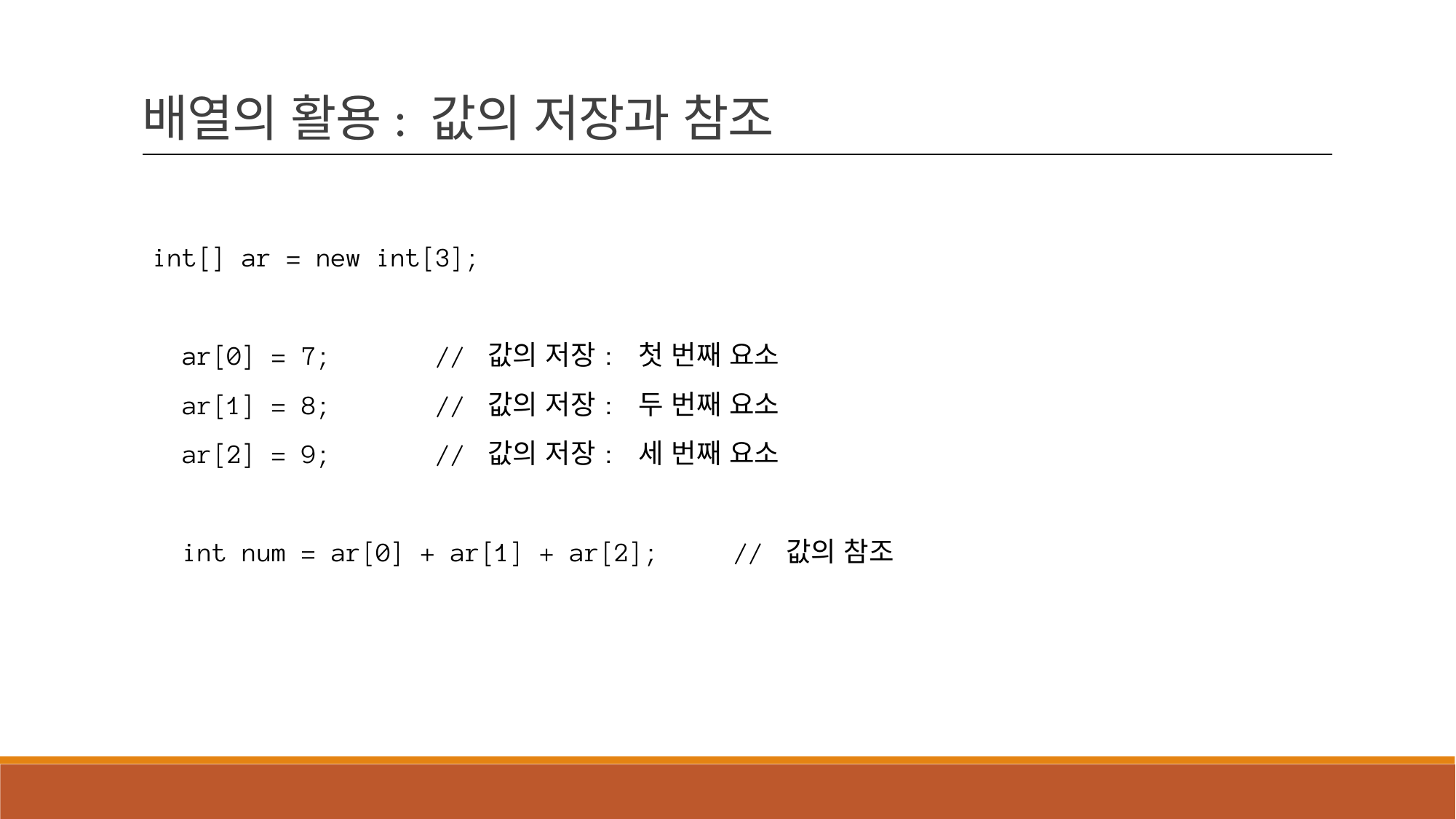

배열의 활용: 값의 저장과 참조
int[] ar = new int[3];

  ar[0] = 7;       // 값의 저장: 첫 번째 요소
  ar[1] = 8;       // 값의 저장: 두 번째 요소
  ar[2] = 9;       // 값의 저장: 세 번째 요소

  int num = ar[0] + ar[1] + ar[2];     // 값의 참조